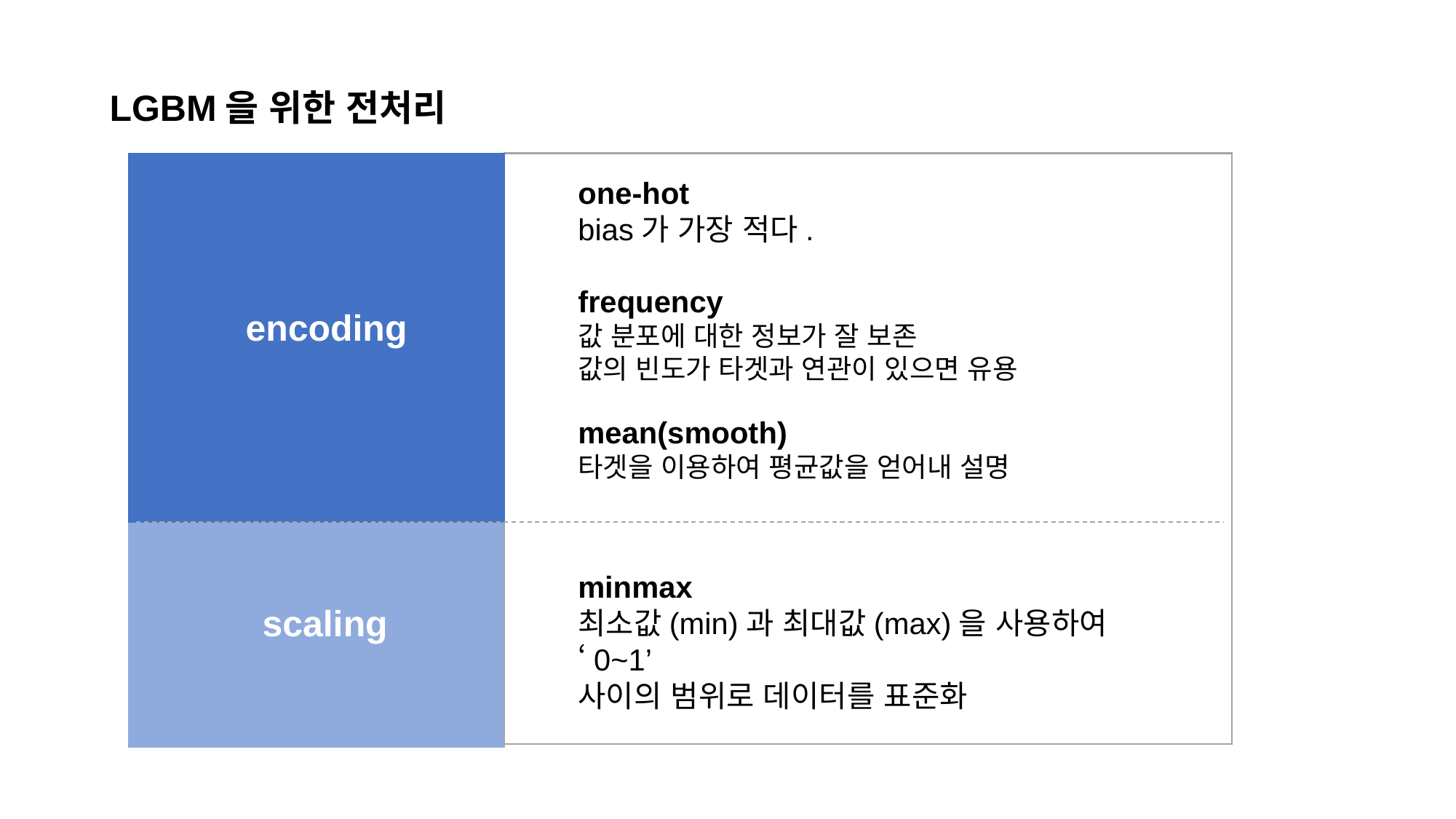

LGBM을 위한 전처리

one-hot
bias가 가장 적다.
frequency
값 분포에 대한 정보가 잘 보존
값의 빈도가 타겟과 연관이 있으면 유용
encoding

mean(smooth)
타겟을 이용하여 평균값을 얻어내 설명
minmax
최소값(min)과 최대값(max)을 사용하여 ‘0~1’
사이의 범위로 데이터를 표준화
scaling